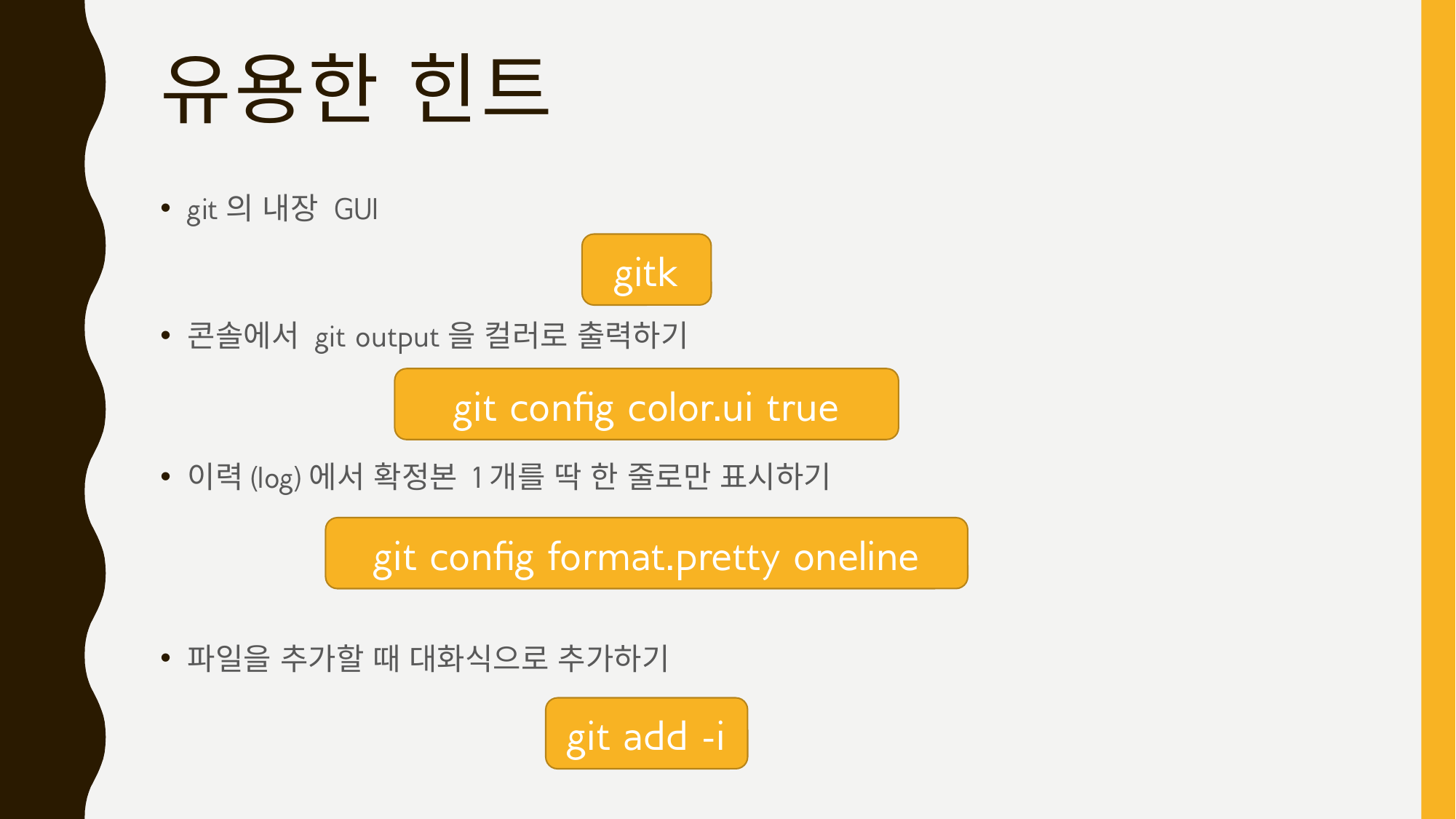

# 유용한 힌트
git의 내장 GUI
콘솔에서 git output을 컬러로 출력하기

이력(log)에서 확정본 1개를 딱 한 줄로만 표시하기

파일을 추가할 때 대화식으로 추가하기
gitk
git config color.ui true
git config format.pretty oneline
git add -i